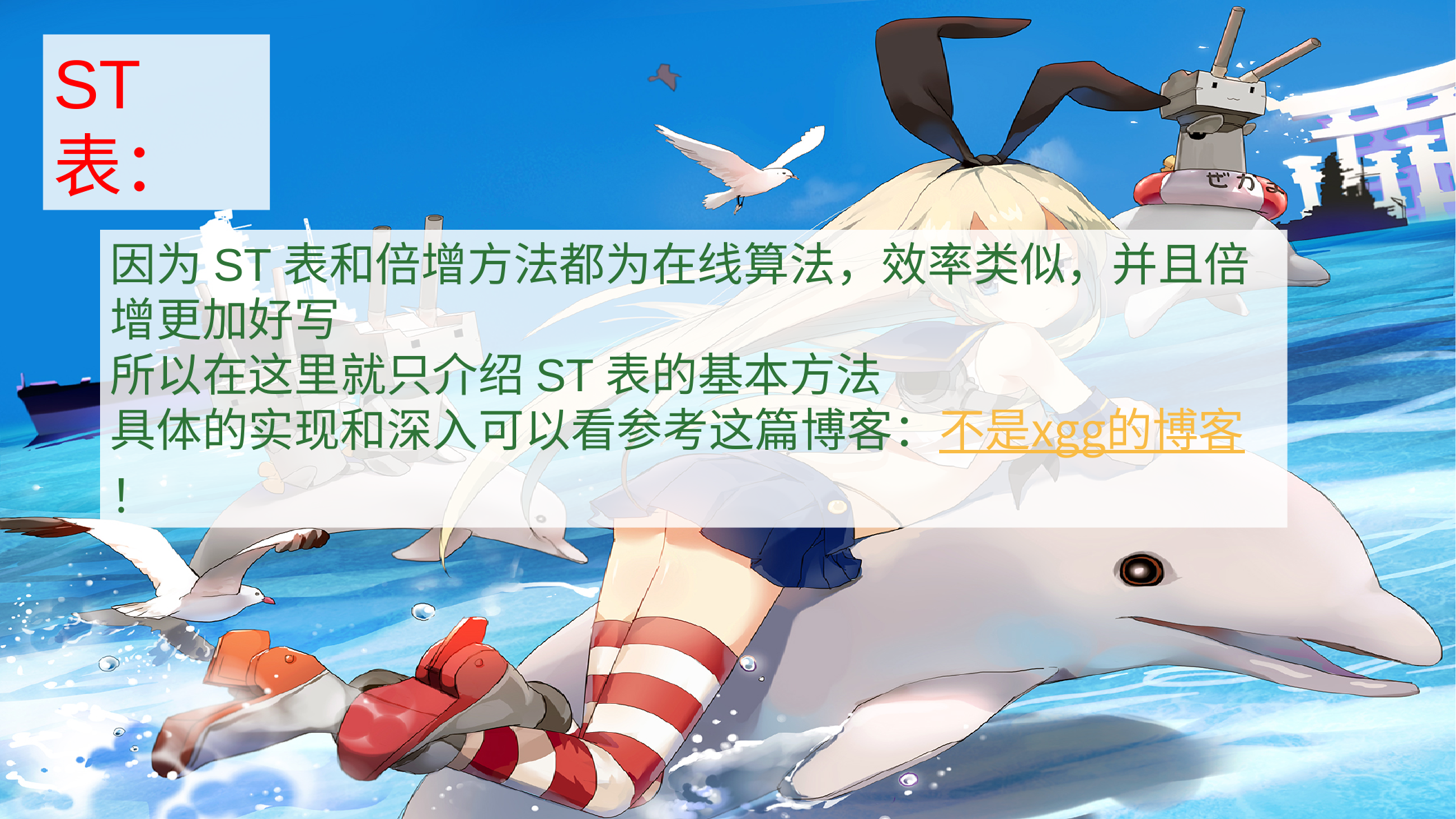

ST表：
因为ST表和倍增方法都为在线算法，效率类似，并且倍增更加好写
所以在这里就只介绍ST表的基本方法
具体的实现和深入可以看参考这篇博客：不是xgg的博客！